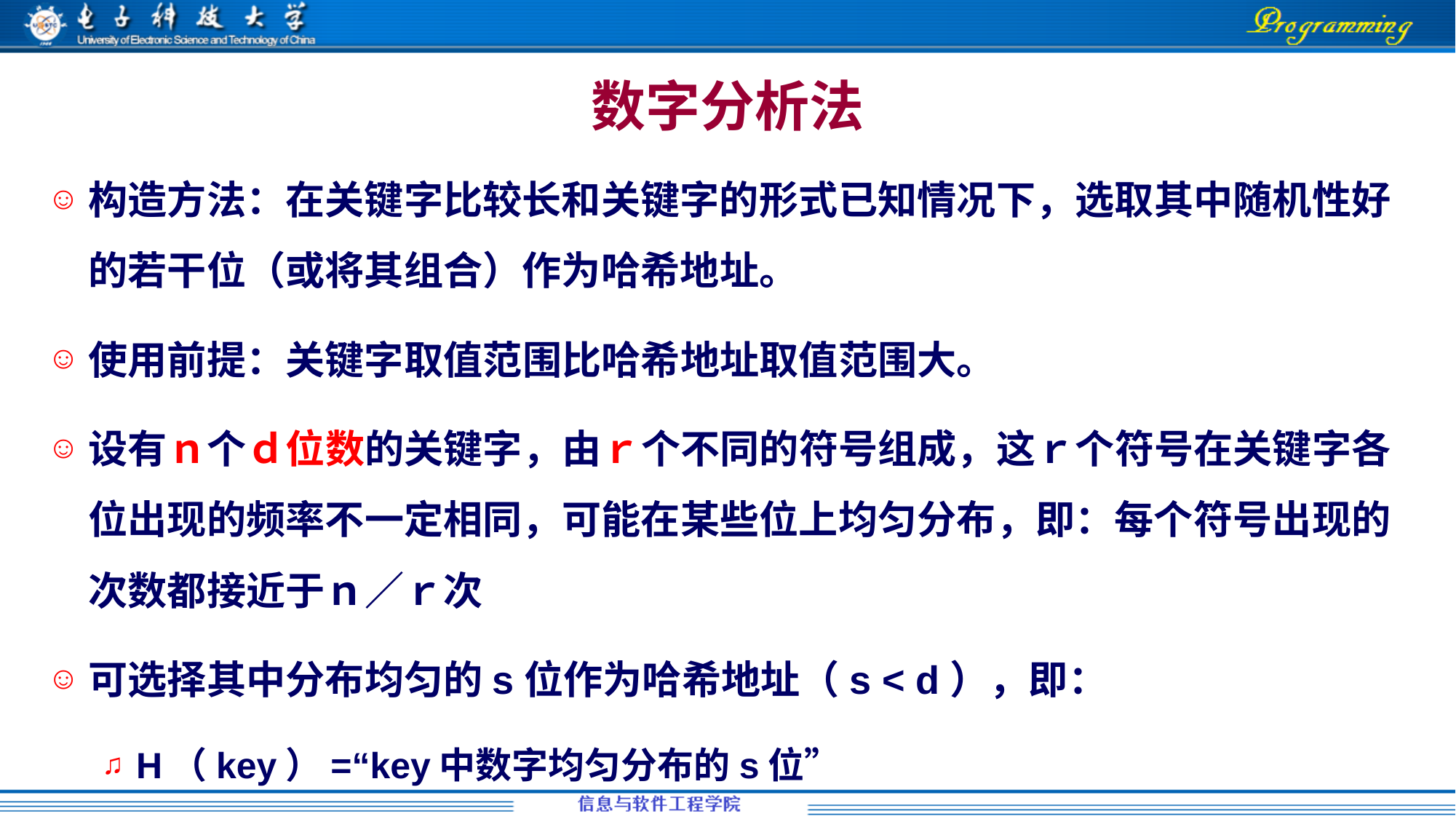

# 数字分析法
构造方法：在关键字比较长和关键字的形式已知情况下，选取其中随机性好的若干位（或将其组合）作为哈希地址。
使用前提：关键字取值范围比哈希地址取值范围大。
设有ｎ个ｄ位数的关键字，由ｒ个不同的符号组成，这ｒ个符号在关键字各位出现的频率不一定相同，可能在某些位上均匀分布，即：每个符号出现的次数都接近于ｎ／ｒ次
可选择其中分布均匀的s位作为哈希地址（s < d），即：
H（key）=“key中数字均匀分布的s位”